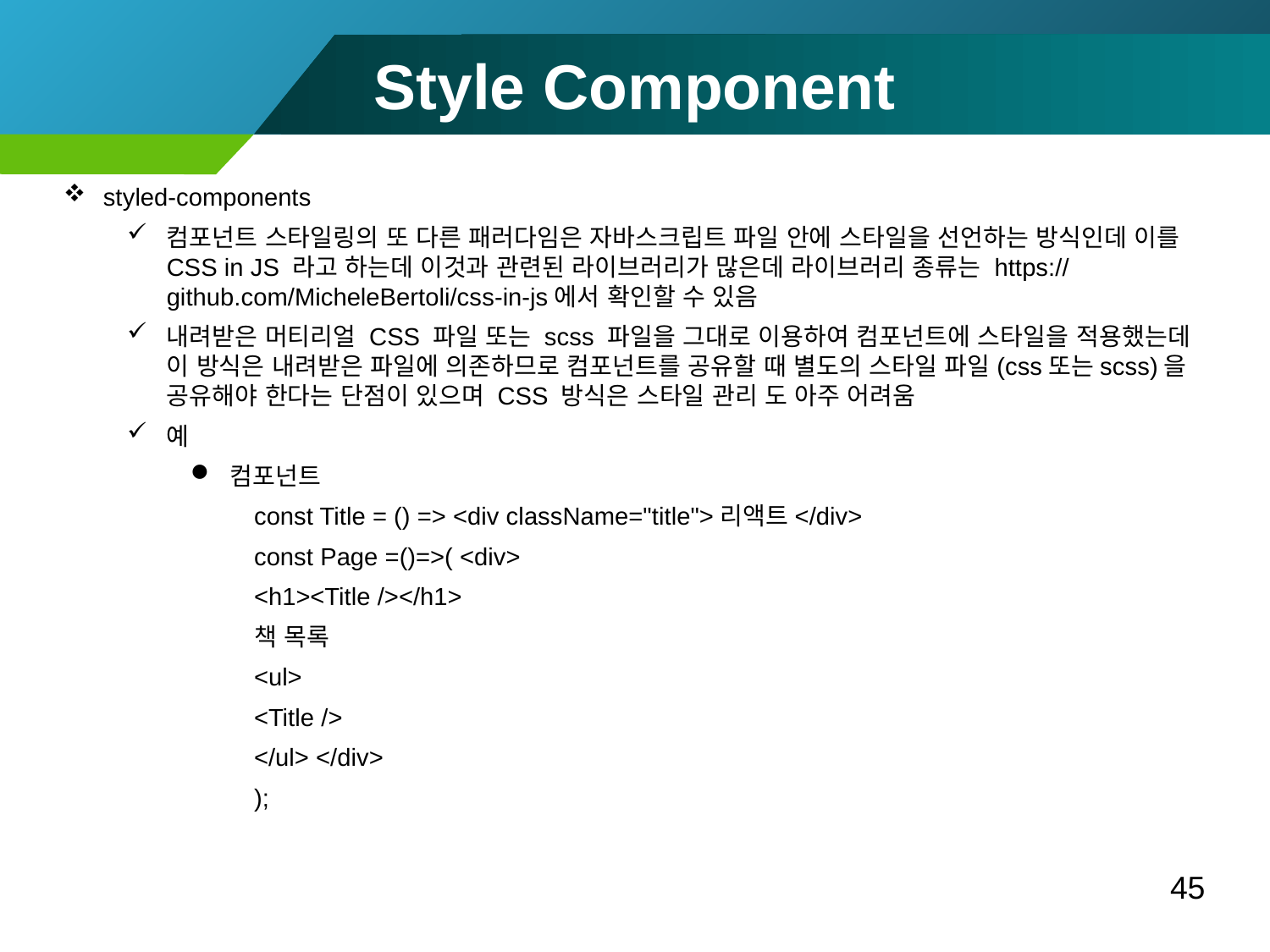

Style Component
styled-components
컴포넌트 스타일링의 또 다른 패러다임은 자바스크립트 파일 안에 스타일을 선언하는 방식인데 이를 CSS in JS 라고 하는데 이것과 관련된 라이브러리가 많은데 라이브러리 종류는 https://github.com/MicheleBertoli/css-in-js에서 확인할 수 있음
내려받은 머티리얼 CSS 파일 또는 scss 파일을 그대로 이용하여 컴포넌트에 스타일을 적용했는데 이 방식은 내려받은 파일에 의존하므로 컴포넌트를 공유할 때 별도의 스타일 파일(css또는scss)을 공유해야 한다는 단점이 있으며 CSS 방식은 스타일 관리 도 아주 어려움
예
컴포넌트
const Title = () => <div className="title">리액트</div>
const Page =()=>( <div>
<h1><Title /></h1>
책 목록
<ul>
<Title />
</ul> </div>
);
45